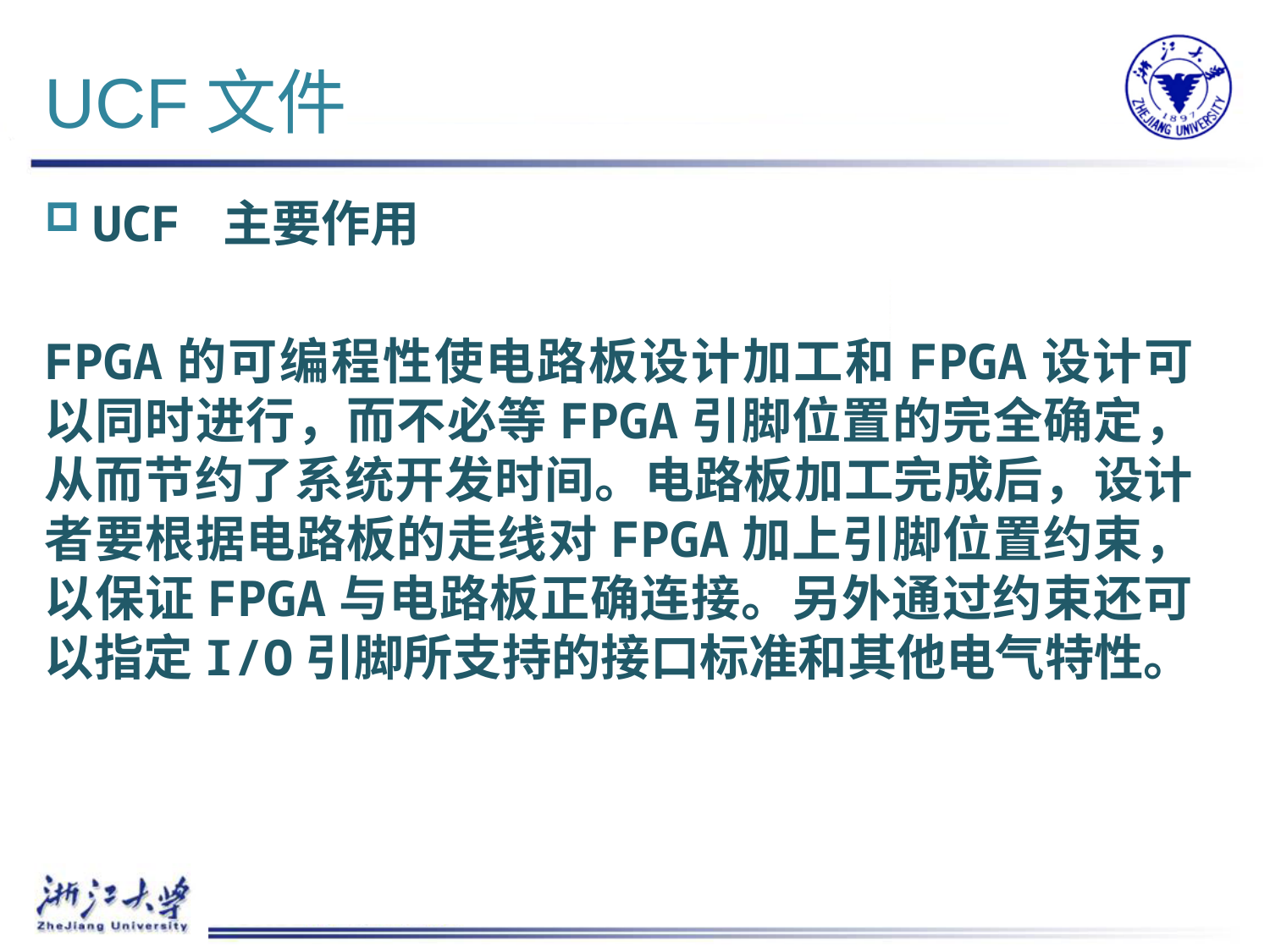

# UCF文件
UCF 主要作用

FPGA的可编程性使电路板设计加工和FPGA设计可以同时进行，而不必等FPGA引脚位置的完全确定，从而节约了系统开发时间。电路板加工完成后，设计者要根据电路板的走线对FPGA加上引脚位置约束，以保证FPGA与电路板正确连接。另外通过约束还可以指定I/O引脚所支持的接口标准和其他电气特性。